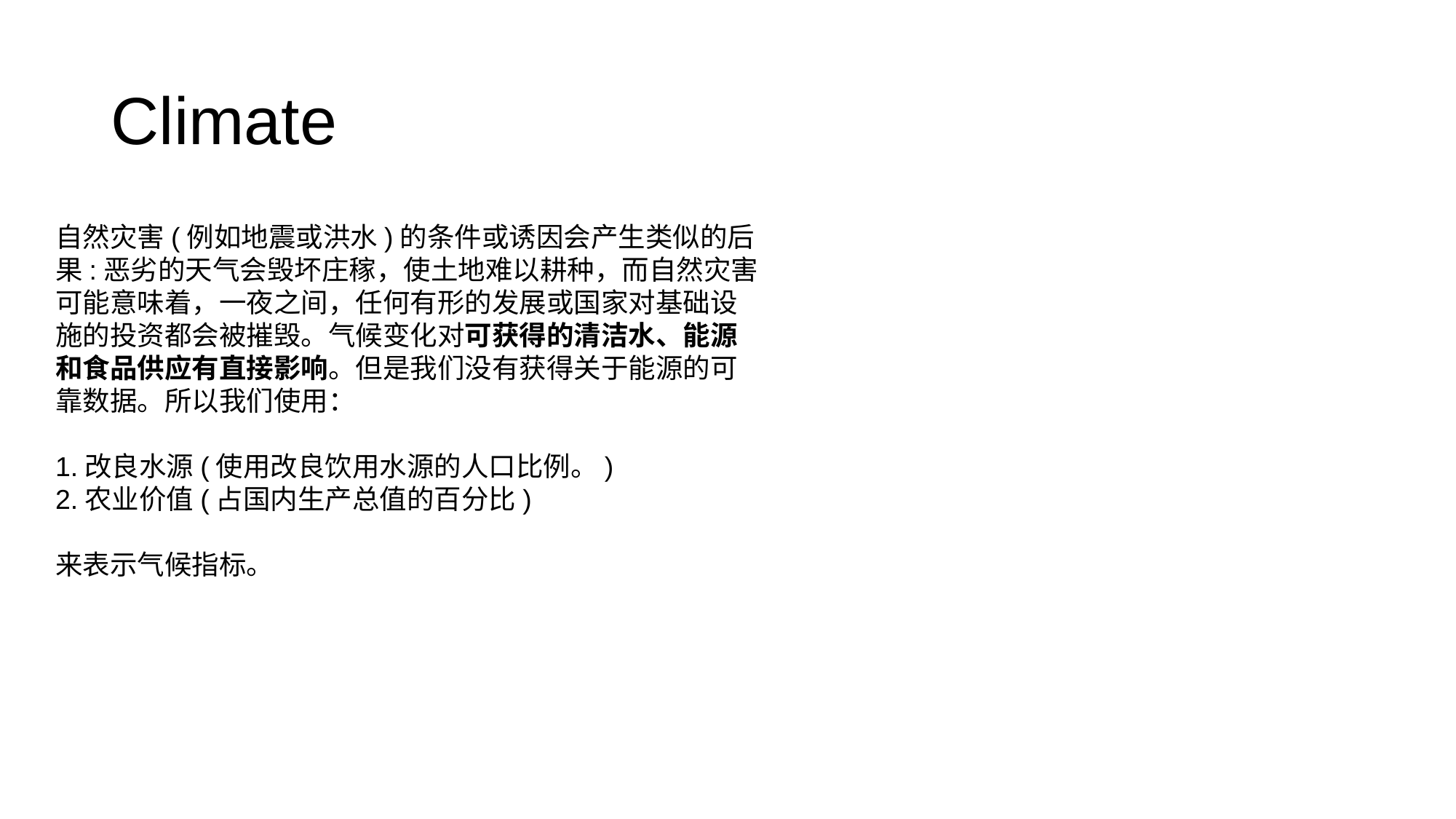

# Climate
自然灾害(例如地震或洪水)的条件或诱因会产生类似的后果:恶劣的天气会毁坏庄稼，使土地难以耕种，而自然灾害可能意味着，一夜之间，任何有形的发展或国家对基础设施的投资都会被摧毁。气候变化对可获得的清洁水、能源和食品供应有直接影响。但是我们没有获得关于能源的可靠数据。所以我们使用：

1.改良水源(使用改良饮用水源的人口比例。)
2.农业价值(占国内生产总值的百分比)

来表示气候指标。